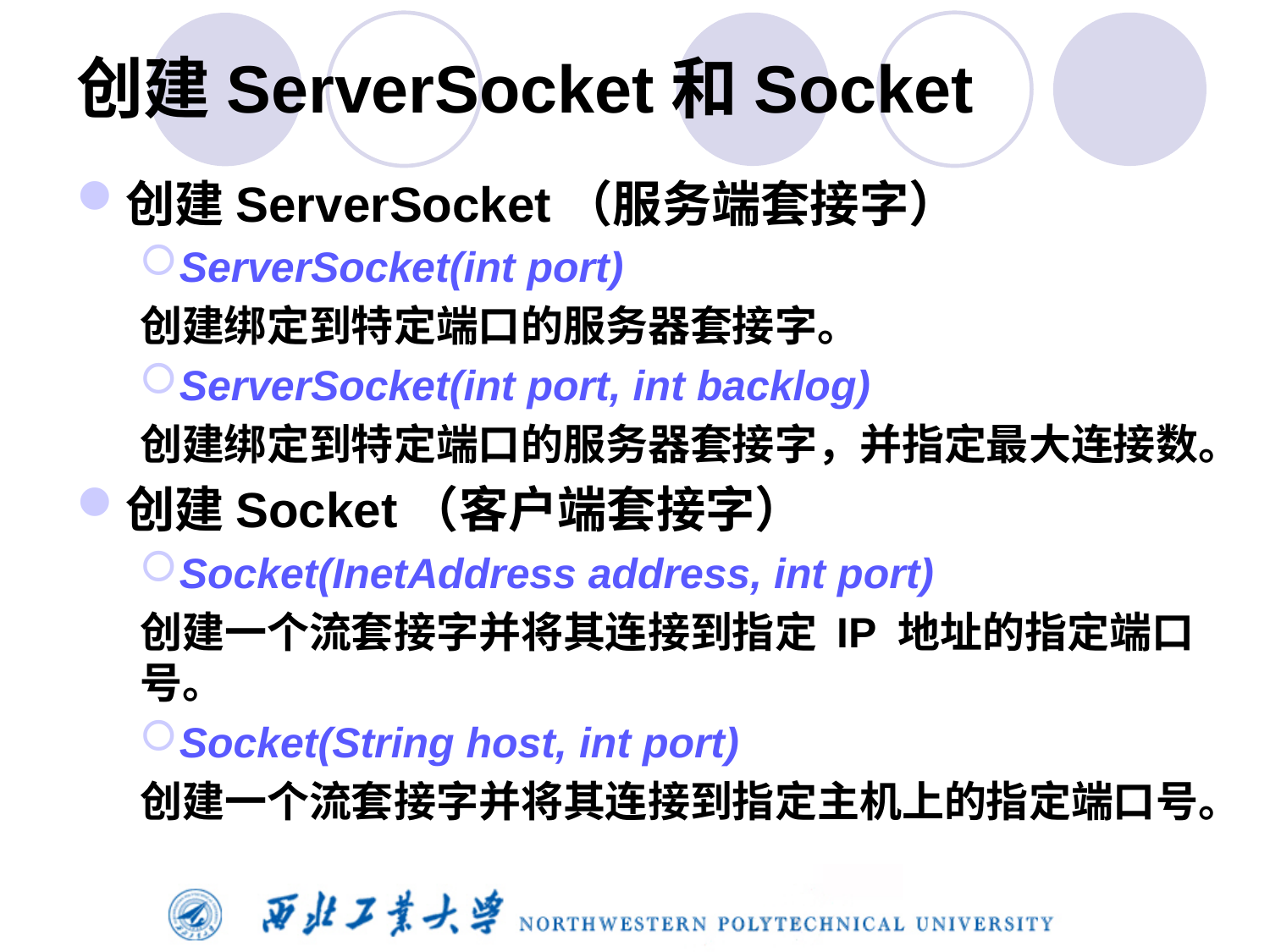

# 创建ServerSocket和Socket
创建ServerSocket（服务端套接字）
ServerSocket(int port)
创建绑定到特定端口的服务器套接字。
ServerSocket(int port, int backlog)
创建绑定到特定端口的服务器套接字，并指定最大连接数。
创建Socket（客户端套接字）
Socket(InetAddress address, int port)
创建一个流套接字并将其连接到指定 IP 地址的指定端口号。
Socket(String host, int port)
创建一个流套接字并将其连接到指定主机上的指定端口号。